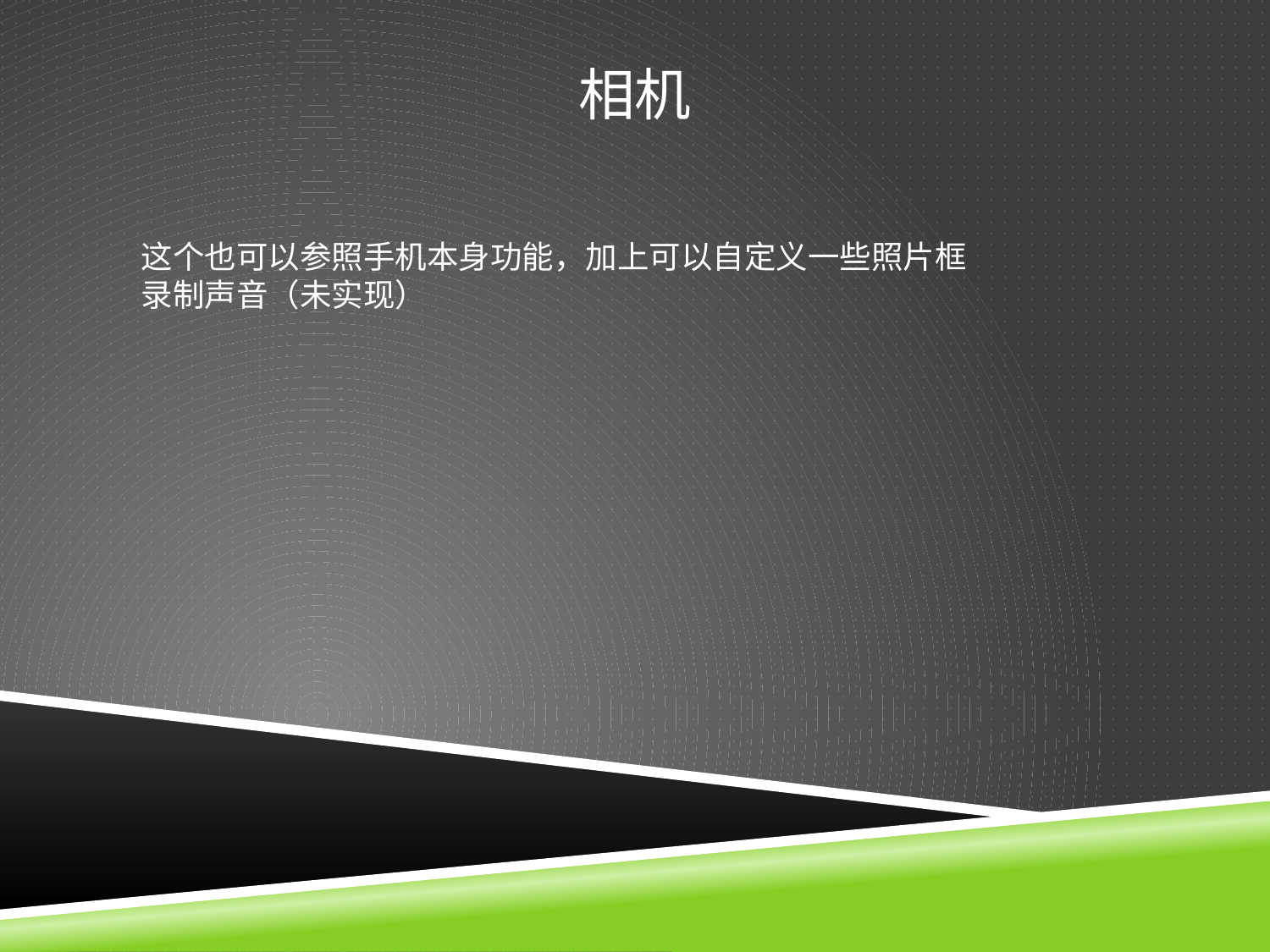

# 相机
这个也可以参照手机本身功能，加上可以自定义一些照片框
录制声音（未实现）